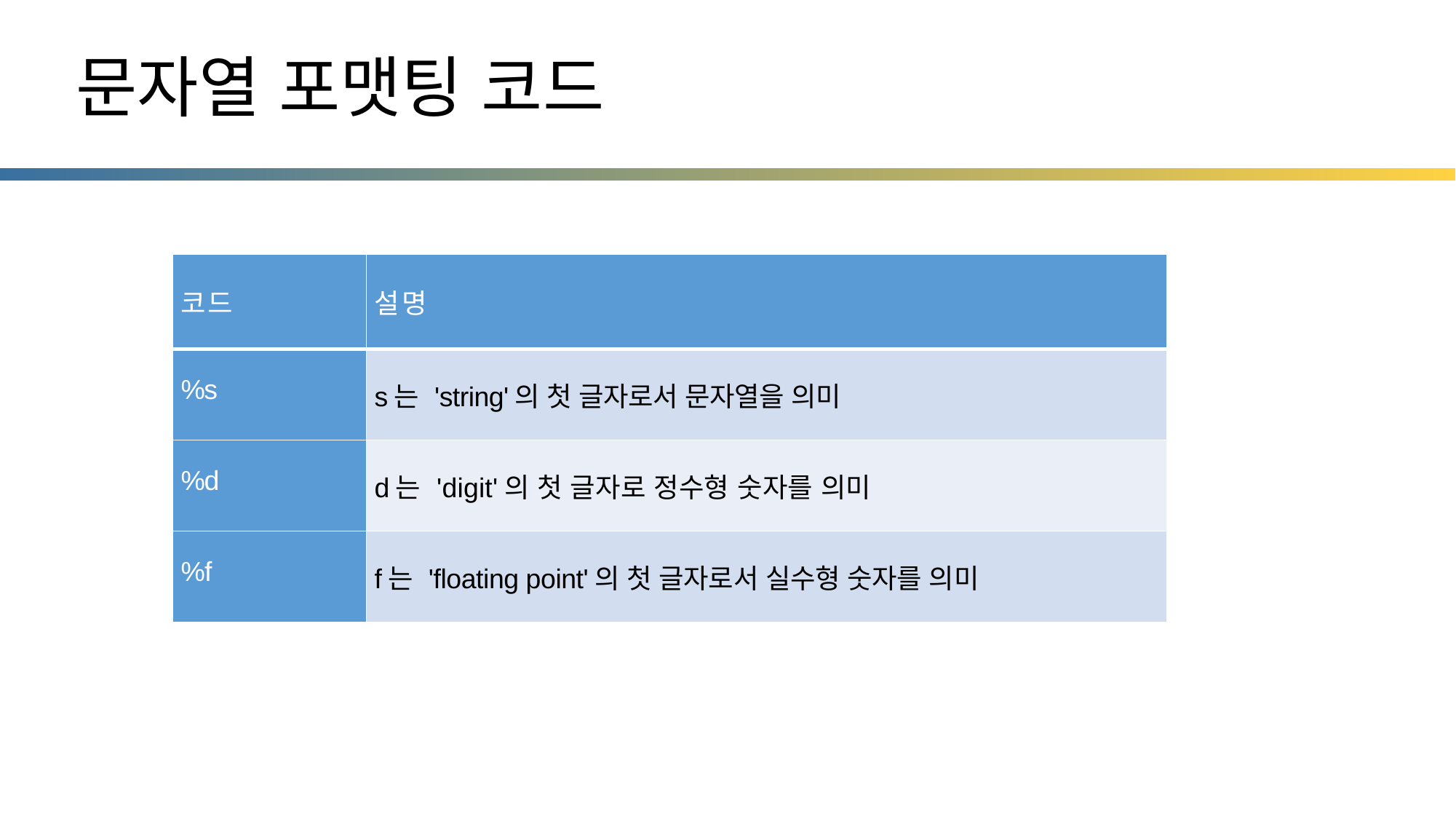

# 문자열 포맷팅 코드
| 코드 | 설명 |
| --- | --- |
| %s | s는 'string'의 첫 글자로서 문자열을 의미 |
| %d | d는 'digit'의 첫 글자로 정수형 숫자를 의미 |
| %f | f는 'floating point'의 첫 글자로서 실수형 숫자를 의미 |